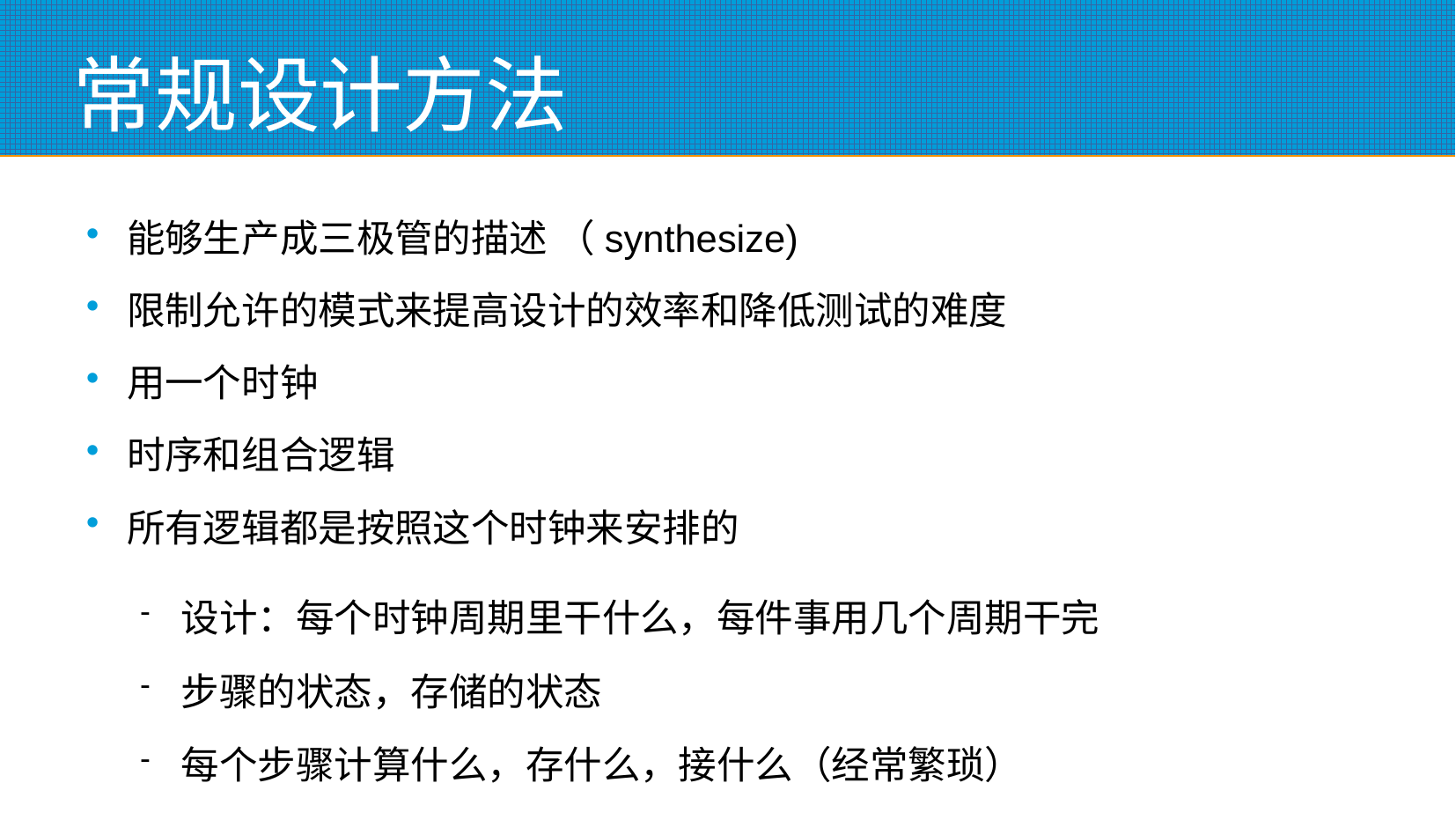

# 常规设计方法
能够生产成三极管的描述 （synthesize)
限制允许的模式来提高设计的效率和降低测试的难度
用一个时钟
时序和组合逻辑
所有逻辑都是按照这个时钟来安排的
设计：每个时钟周期里干什么，每件事用几个周期干完
步骤的状态，存储的状态
每个步骤计算什么，存什么，接什么（经常繁琐）